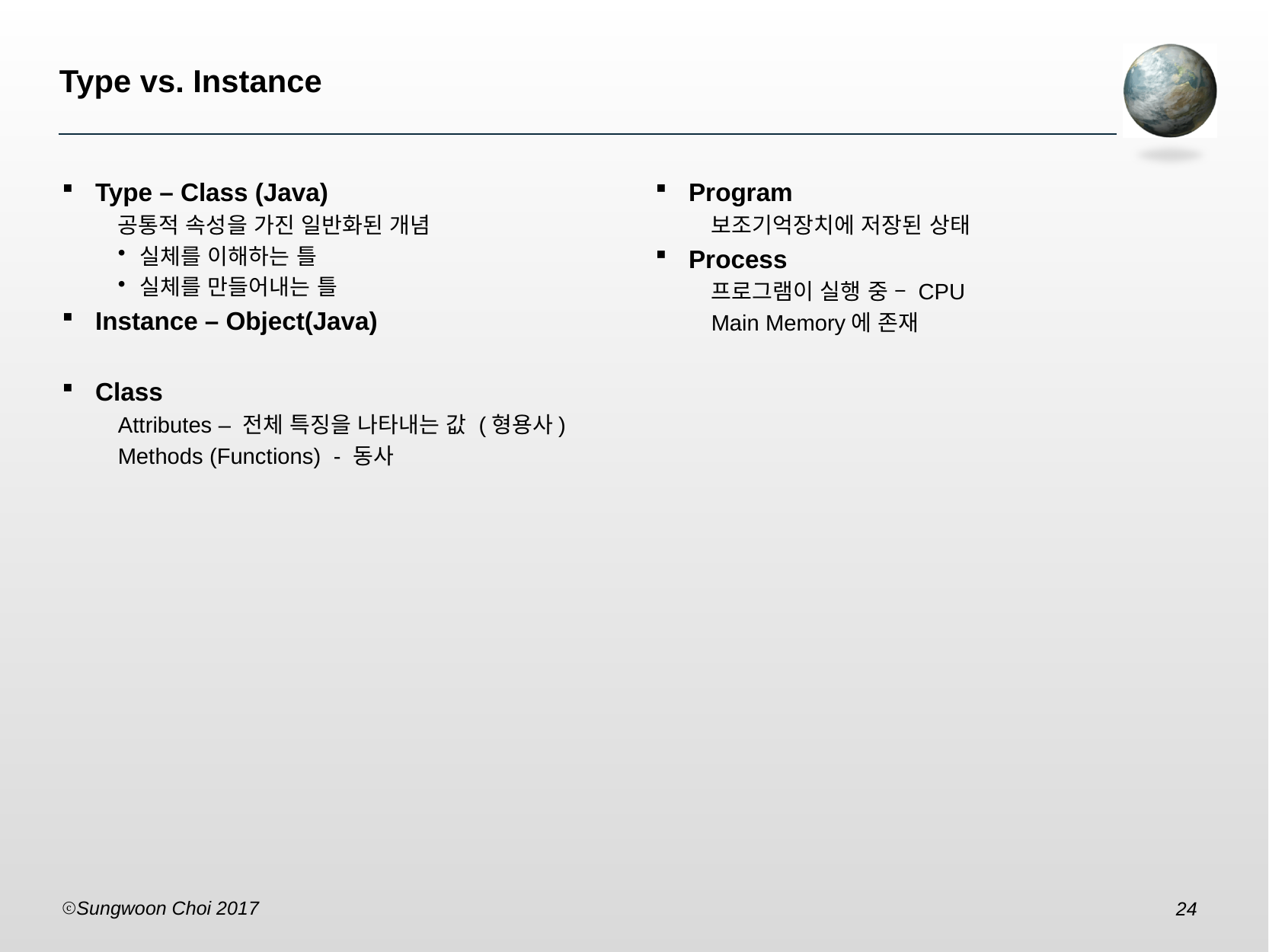

# Type vs. Instance
Type – Class (Java)
공통적 속성을 가진 일반화된 개념
실체를 이해하는 틀
실체를 만들어내는 틀
Instance – Object(Java)

Class
Attributes – 전체 특징을 나타내는 값 (형용사)
Methods (Functions)  - 동사

Program
보조기억장치에 저장된 상태
Process
프로그램이 실행 중 – CPU
Main Memory에 존재
Sungwoon Choi 2017
24